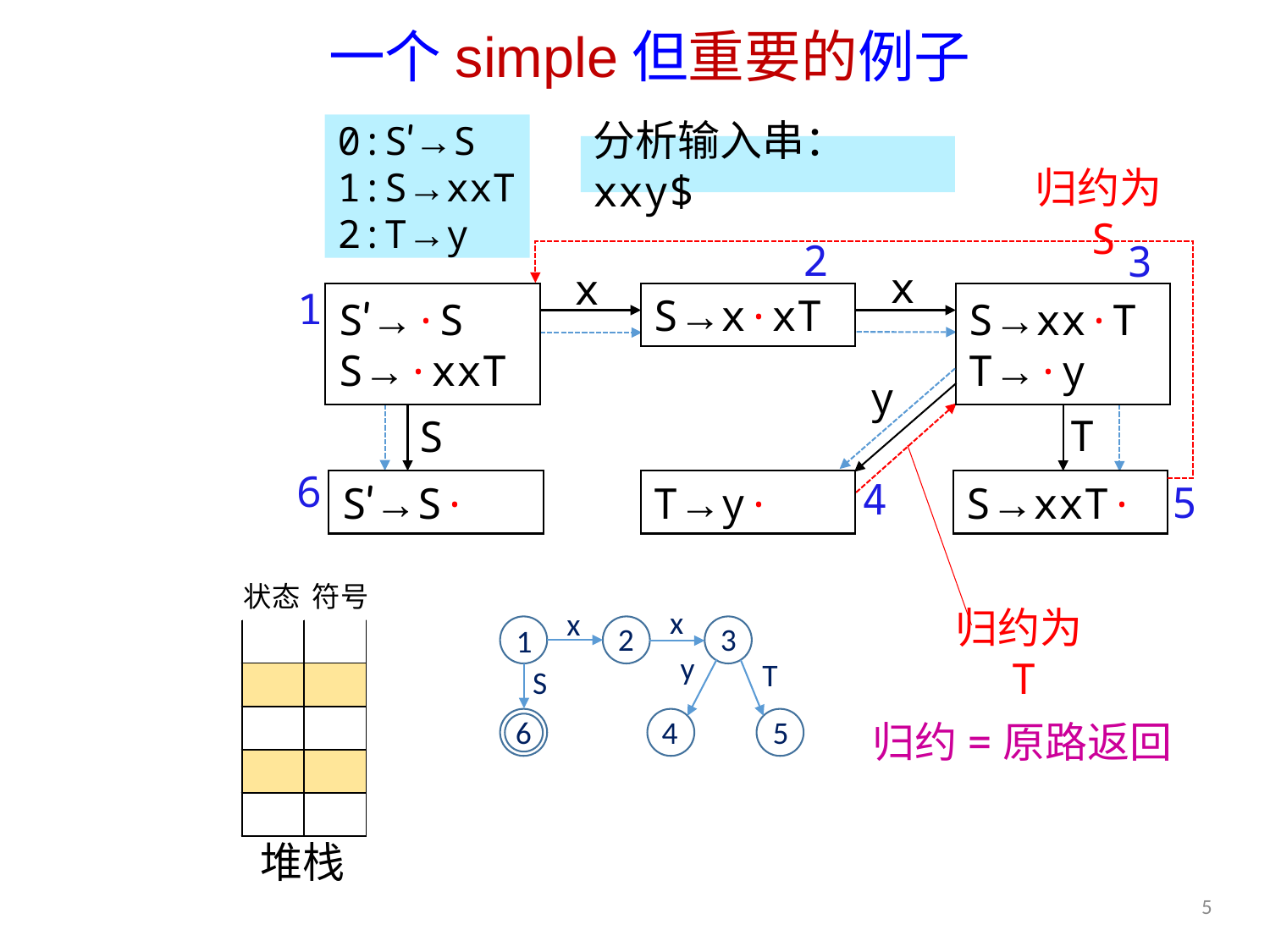

# 一个simple但重要的例子
0:S’→S
1:S→xxT
2:T→y
2
3
x
x
1
S’→·S
S→·xxT
S→x·xT
S→xx·T
T→·y
S’→S·
T→y·
S→xxT·
y
T
S
6
4
5
分析输入串：xxy$
归约为S

状态
符号
堆栈
x
x
3
2
1

y
T
S
4
6
5

|  |  |
| --- | --- |
|  |  |
|  |  |
|  |  |
| 1 | $ |
|  |  |
| --- | --- |
|  |  |
|  |  |
| 2 | x |
| 1 | $ |
|  |  |
| --- | --- |
|  |  |
| 3 | x |
| 2 | x |
| 1 | $ |
|  |  |
| --- | --- |
| 4 | y |
| 3 | x |
| 2 | x |
| 1 | $ |
|  |  |
| --- | --- |
|  | T |
| 3 | x |
| 2 | x |
| 1 | $ |
|  |  |
| --- | --- |
| 5 | T |
| 3 | x |
| 2 | x |
| 1 | $ |
|  |  |
| --- | --- |
|  |  |
|  |  |
|  | S |
| 1 | $ |
|  |  |
| --- | --- |
|  |  |
|  |  |
| 6 | S |
| 1 | $ |
|  |  |
| --- | --- |
|  |  |
|  |  |
|  |  |
|  |  |
归约为T
归约=原路返回
5